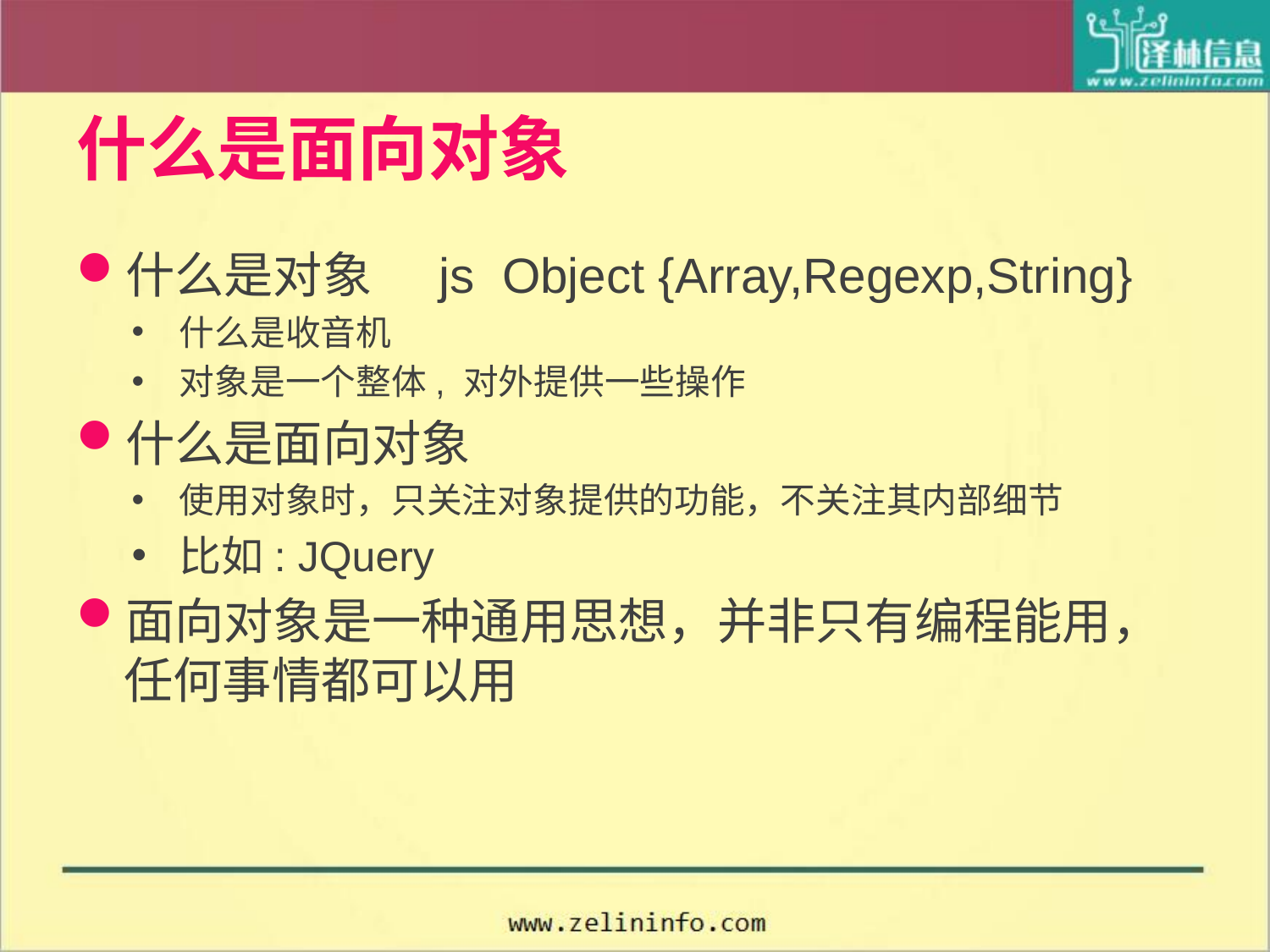

# 什么是面向对象
什么是对象     js  Object {Array,Regexp,String}
什么是收音机
对象是一个整体, 对外提供一些操作
什么是面向对象
使用对象时，只关注对象提供的功能，不关注其内部细节
比如: JQuery
面向对象是一种通用思想，并非只有编程能用，任何事情都可以用